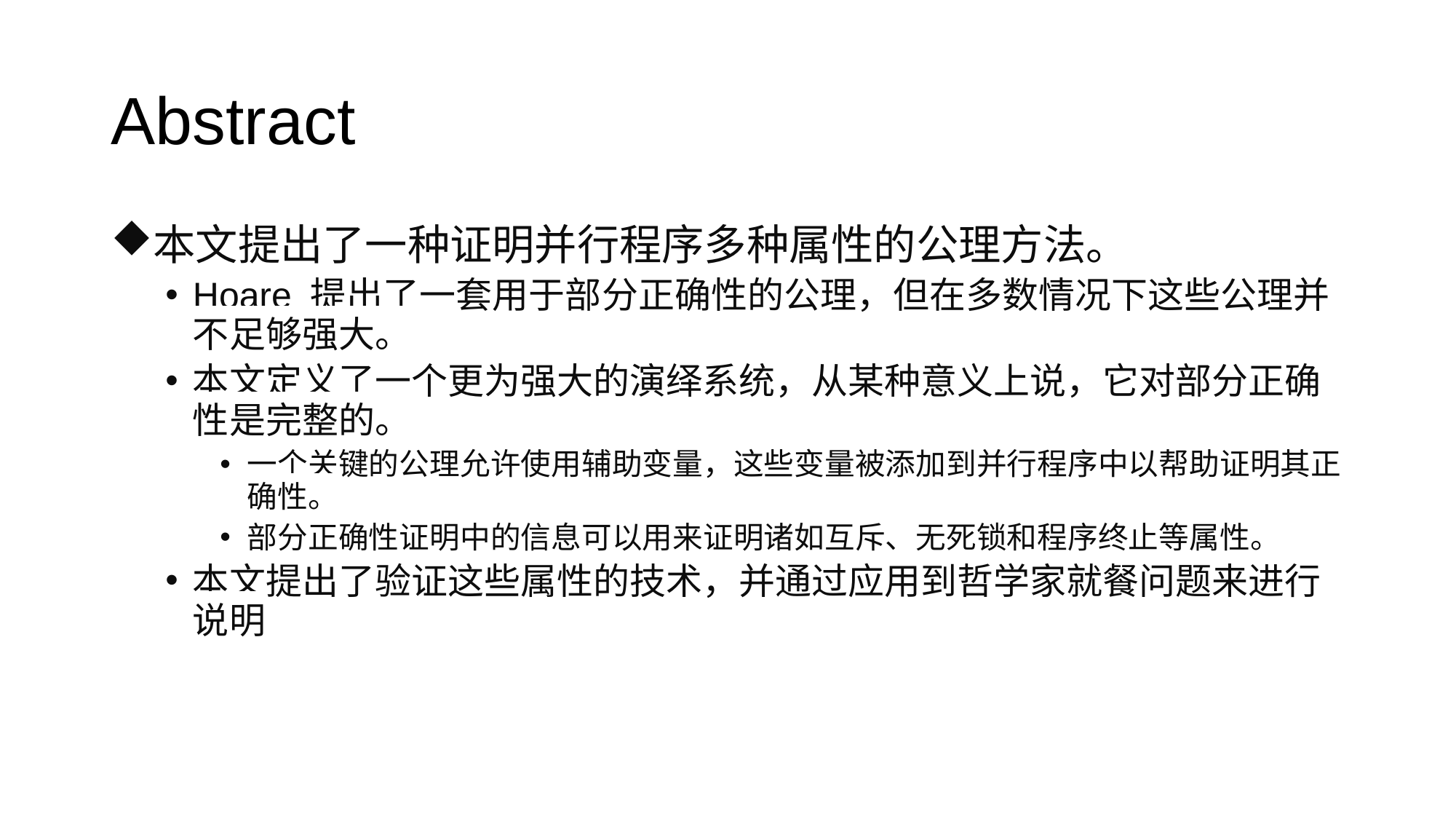

# Abstract
本文提出了一种证明并行程序多种属性的公理方法。
Hoare 提出了一套用于部分正确性的公理，但在多数情况下这些公理并不足够强大。
本文定义了一个更为强大的演绎系统，从某种意义上说，它对部分正确性是完整的。
一个关键的公理允许使用辅助变量，这些变量被添加到并行程序中以帮助证明其正确性。
部分正确性证明中的信息可以用来证明诸如互斥、无死锁和程序终止等属性。
本文提出了验证这些属性的技术，并通过应用到哲学家就餐问题来进行说明